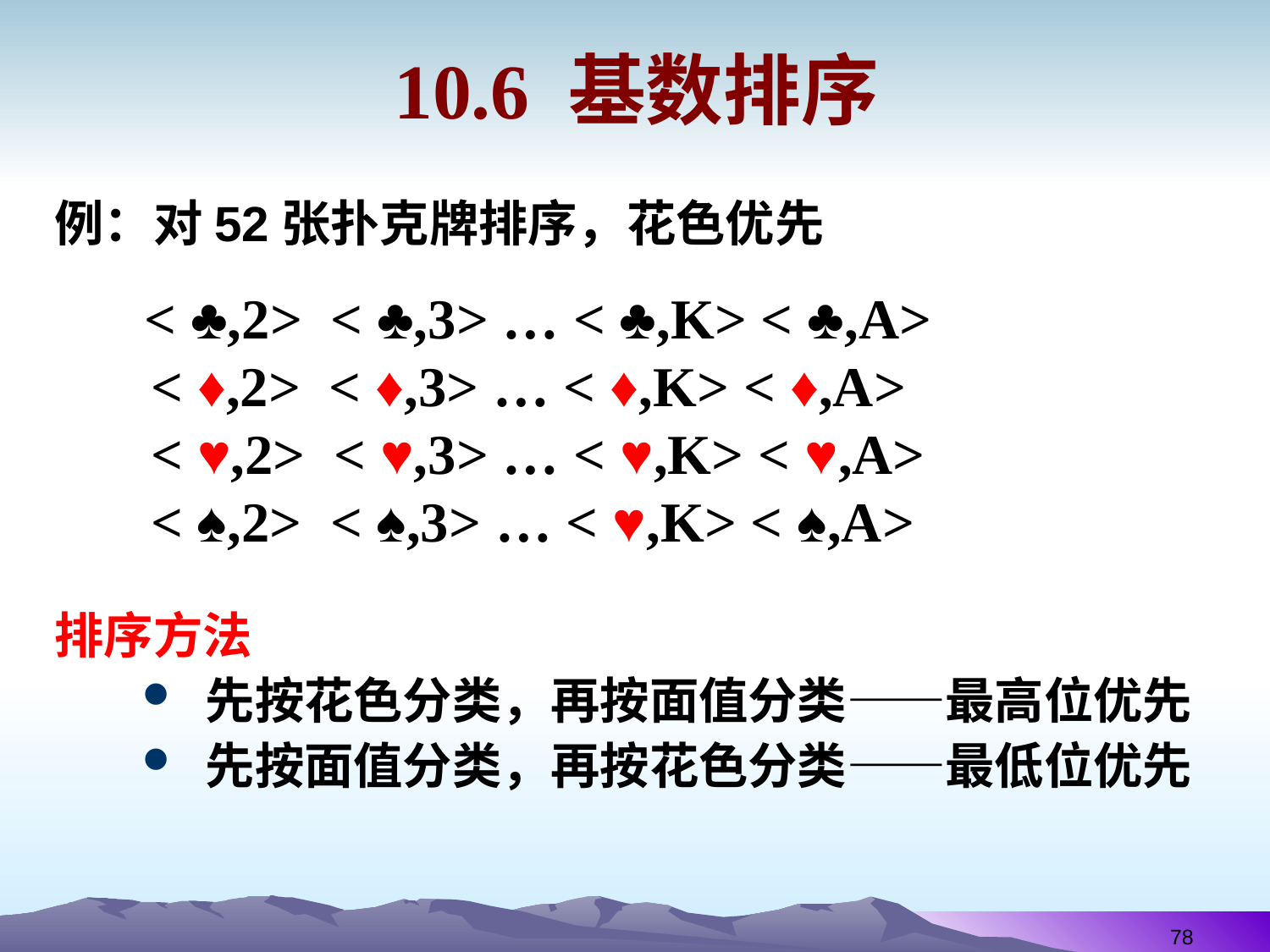

# 10.6 基数排序
例：对52张扑克牌排序，花色优先
    < ♣,2>  < ♣,3> … < ♣,K> < ♣,A>
< ♦,2>  < ♦,3> … < ♦,K> < ♦,A>
< ♥,2>  < ♥,3> … < ♥,K> < ♥,A>
< ♠,2>  < ♠,3> … < ♥,K> < ♠,A>
排序方法
先按花色分类，再按面值分类——最高位优先
先按面值分类，再按花色分类——最低位优先
78